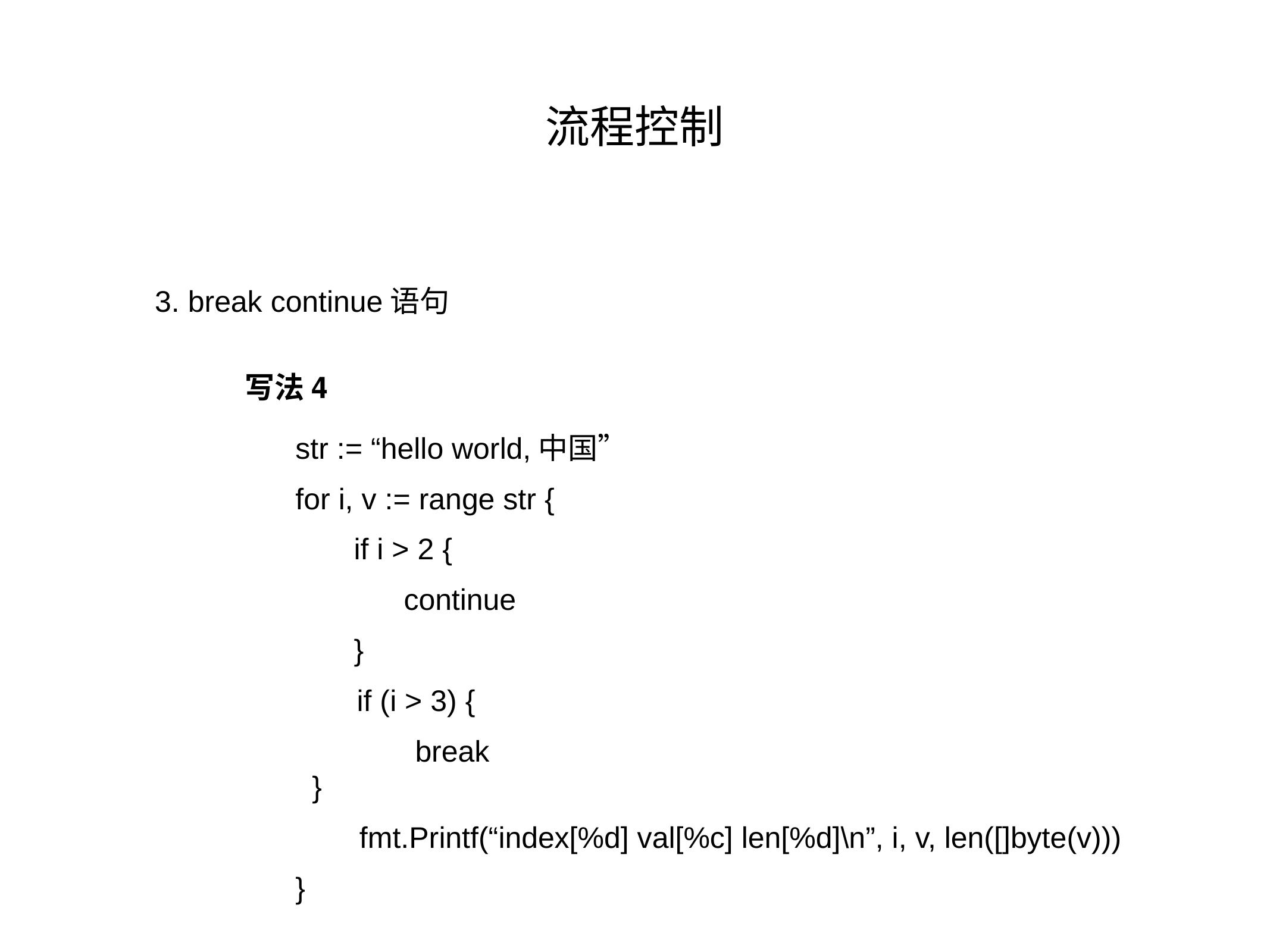

流程控制
3. break continue语句
写法4
str := “hello world,中国”
for i, v := range str {
       if i > 2 {
             continue
       }
  if (i > 3) {
         break
  }
     fmt.Printf(“index[%d] val[%c] len[%d]\n”, i, v, len([]byte(v)))
}